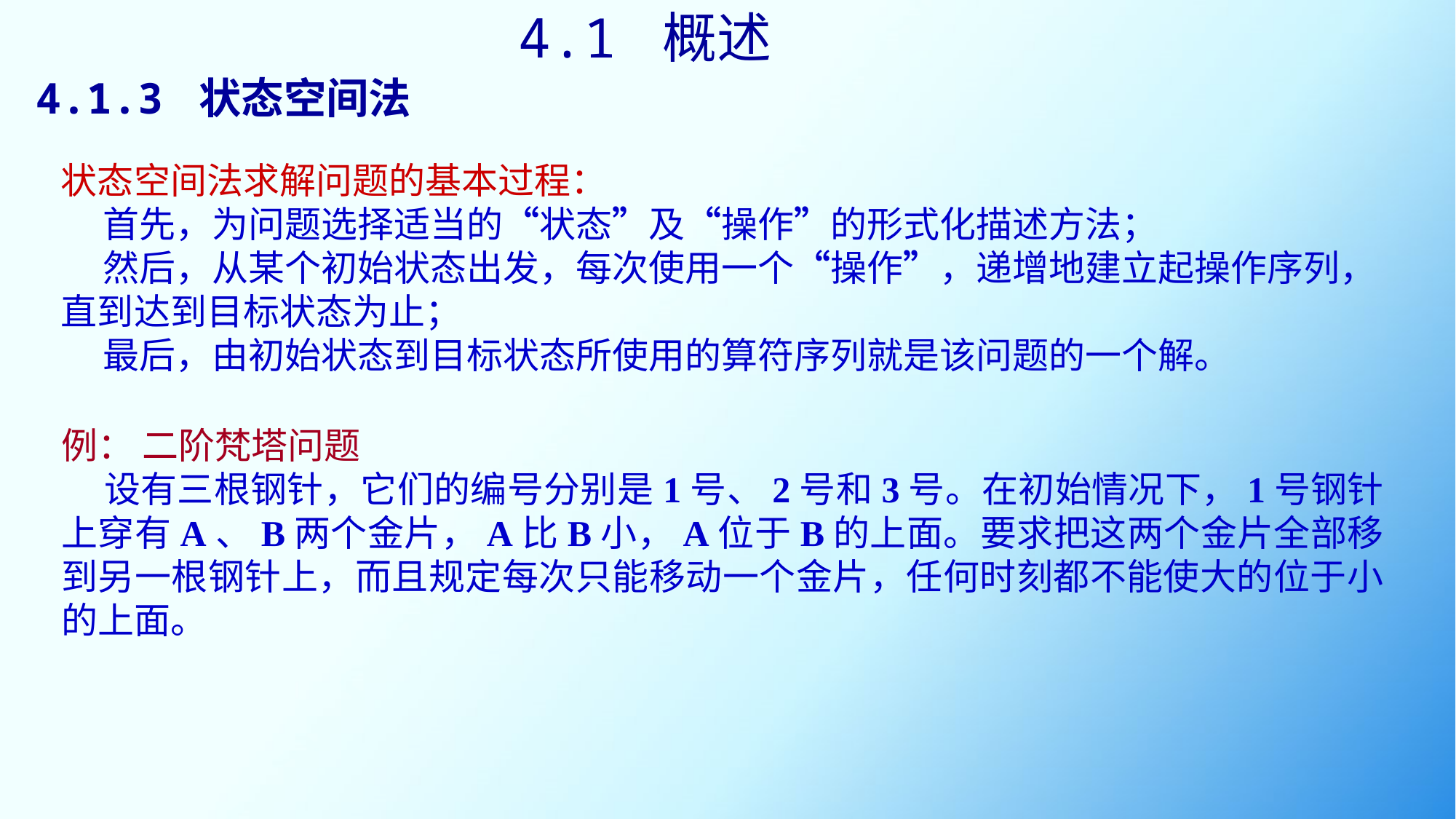

4.1 概述
# 4.1.3 状态空间法
状态空间法求解问题的基本过程：
    首先，为问题选择适当的“状态”及“操作”的形式化描述方法；
    然后，从某个初始状态出发，每次使用一个“操作”，递增地建立起操作序列，直到达到目标状态为止；
    最后，由初始状态到目标状态所使用的算符序列就是该问题的一个解。
例： 二阶梵塔问题
    设有三根钢针，它们的编号分别是1号、2号和3号。在初始情况下，1号钢针上穿有A、B两个金片，A比B小，A位于B的上面。要求把这两个金片全部移到另一根钢针上，而且规定每次只能移动一个金片，任何时刻都不能使大的位于小的上面。